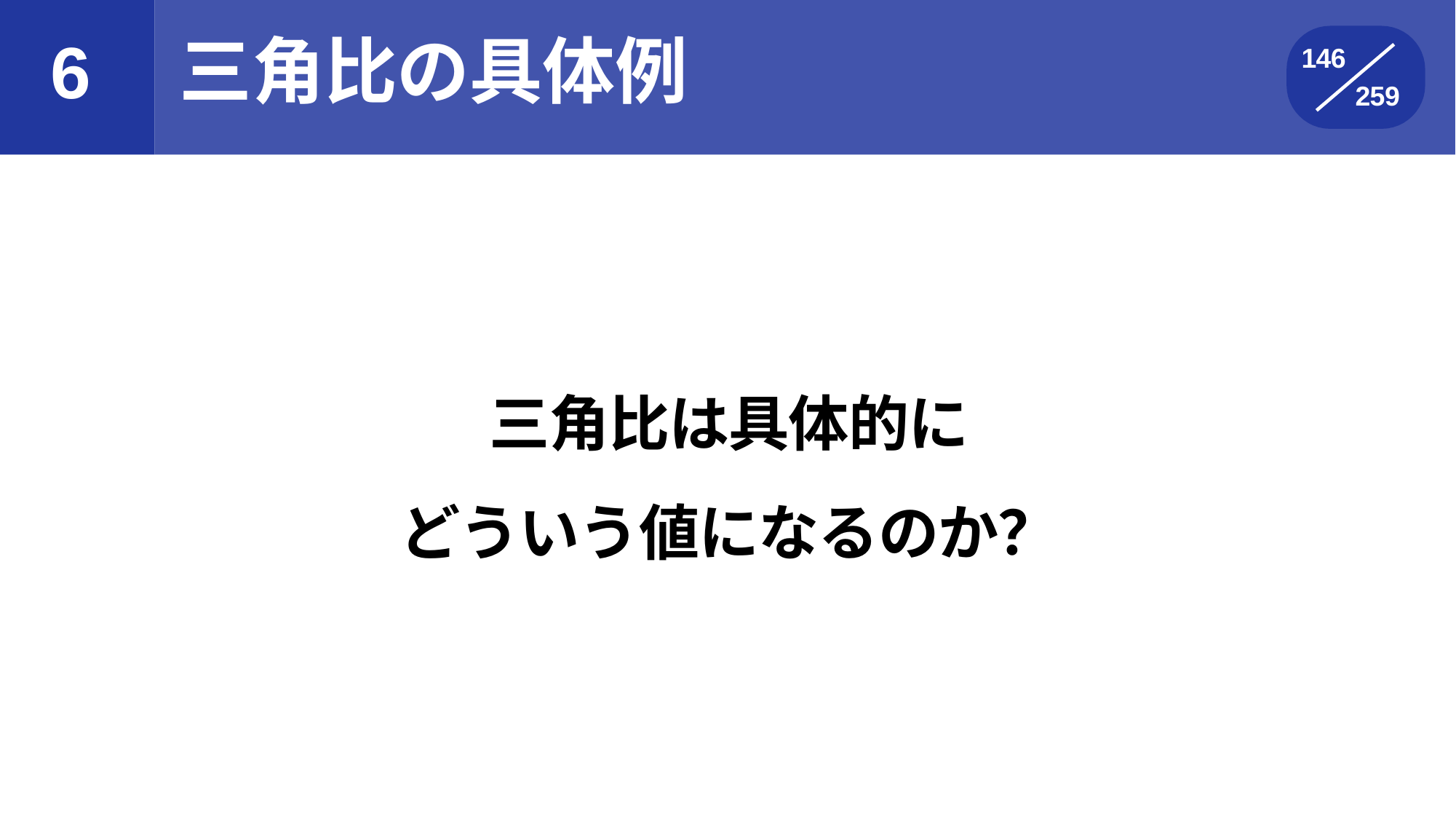

三角比の具体例
# 6
146
259
三角比は具体的に
どういう値になるのか？